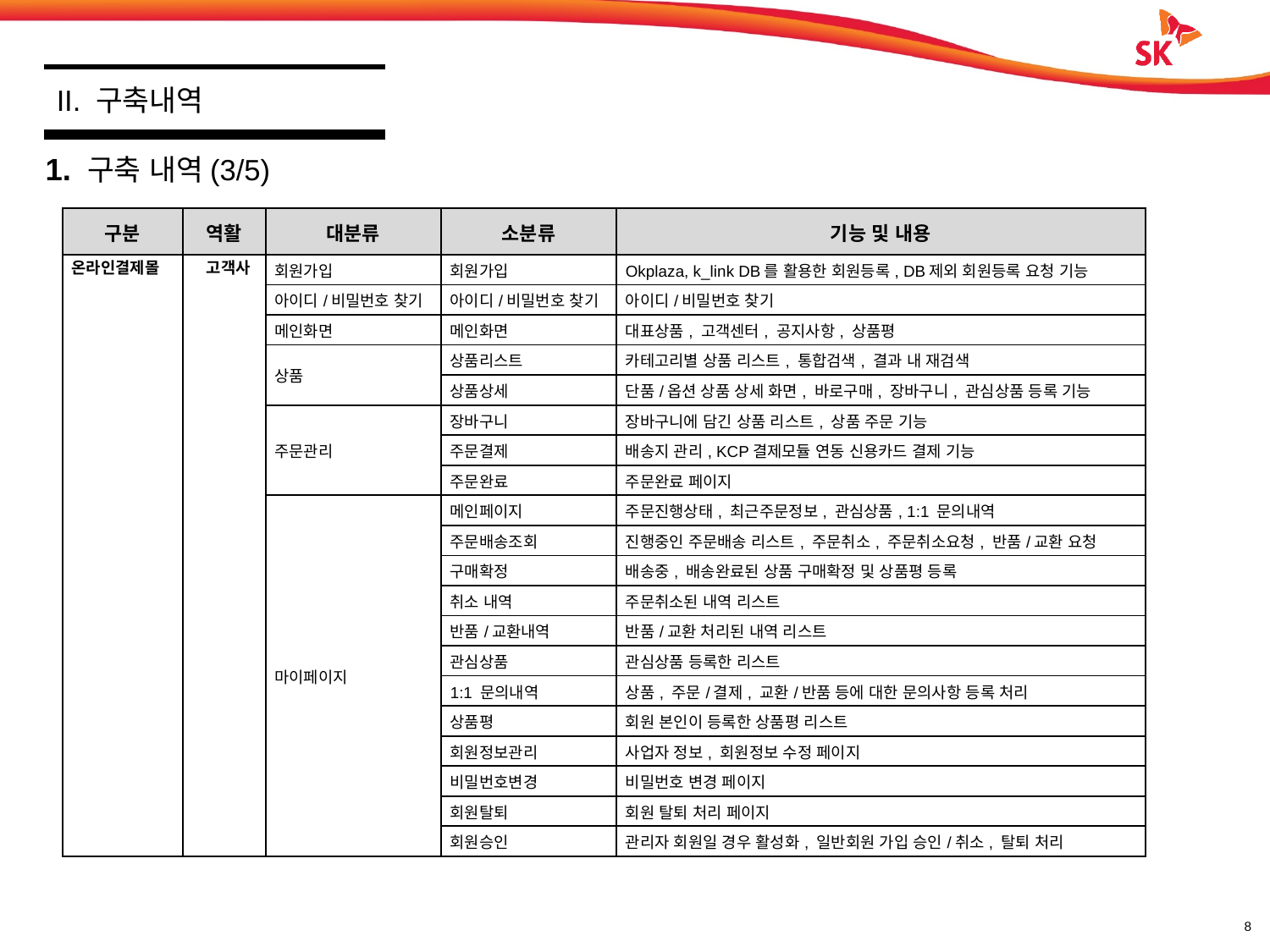

II. 구축내역
1. 구축 내역(3/5)
| 구분 | 역활 | 대분류 | 소분류 | 기능 및 내용 |
| --- | --- | --- | --- | --- |
| 온라인결제몰 | 고객사 | 회원가입 | 회원가입 | Okplaza, k\_link DB를 활용한 회원등록, DB제외 회원등록 요청 기능 |
|  |  | 아이디/비밀번호 찾기 | 아이디/비밀번호 찾기 | 아이디/비밀번호 찾기 |
|  |  | 메인화면 | 메인화면 | 대표상품, 고객센터, 공지사항, 상품평 |
|  |  | 상품 | 상품리스트 | 카테고리별 상품 리스트, 통합검색, 결과 내 재검색 |
|  |  |  | 상품상세 | 단품/옵션 상품 상세 화면, 바로구매, 장바구니, 관심상품 등록 기능 |
|  |  | 주문관리 | 장바구니 | 장바구니에 담긴 상품 리스트, 상품 주문 기능 |
|  |  |  | 주문결제 | 배송지 관리, KCP결제모듈 연동 신용카드 결제 기능 |
|  |  |  | 주문완료 | 주문완료 페이지 |
|  |  | 마이페이지 | 메인페이지 | 주문진행상태, 최근주문정보, 관심상품, 1:1 문의내역 |
|  |  |  | 주문배송조회 | 진행중인 주문배송 리스트, 주문취소, 주문취소요청, 반품/교환 요청 |
|  |  |  | 구매확정 | 배송중, 배송완료된 상품 구매확정 및 상품평 등록 |
|  |  |  | 취소 내역 | 주문취소된 내역 리스트 |
|  |  |  | 반품/교환내역 | 반품/교환 처리된 내역 리스트 |
|  |  |  | 관심상품 | 관심상품 등록한 리스트 |
|  |  |  | 1:1 문의내역 | 상품, 주문/결제, 교환/반품 등에 대한 문의사항 등록 처리 |
|  |  |  | 상품평 | 회원 본인이 등록한 상품평 리스트 |
|  |  |  | 회원정보관리 | 사업자 정보, 회원정보 수정 페이지 |
|  |  |  | 비밀번호변경 | 비밀번호 변경 페이지 |
|  |  |  | 회원탈퇴 | 회원 탈퇴 처리 페이지 |
|  |  |  | 회원승인 | 관리자 회원일 경우 활성화, 일반회원 가입 승인/취소, 탈퇴 처리 |